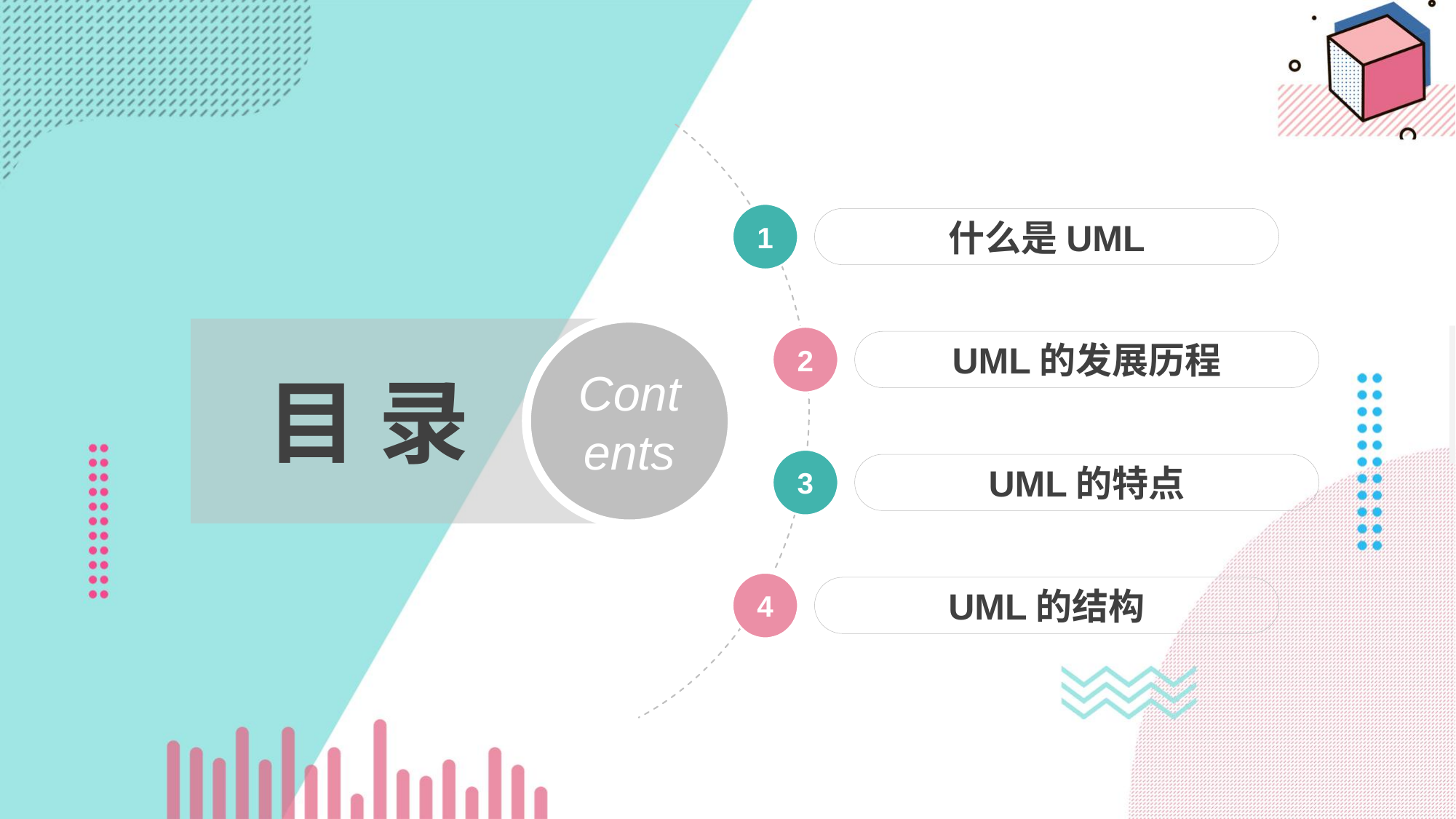

1
什么是UML
2
UML的发展历程
3
UML的特点
4
UML的结构
https://www.ypppt.com/
Contents

目 录